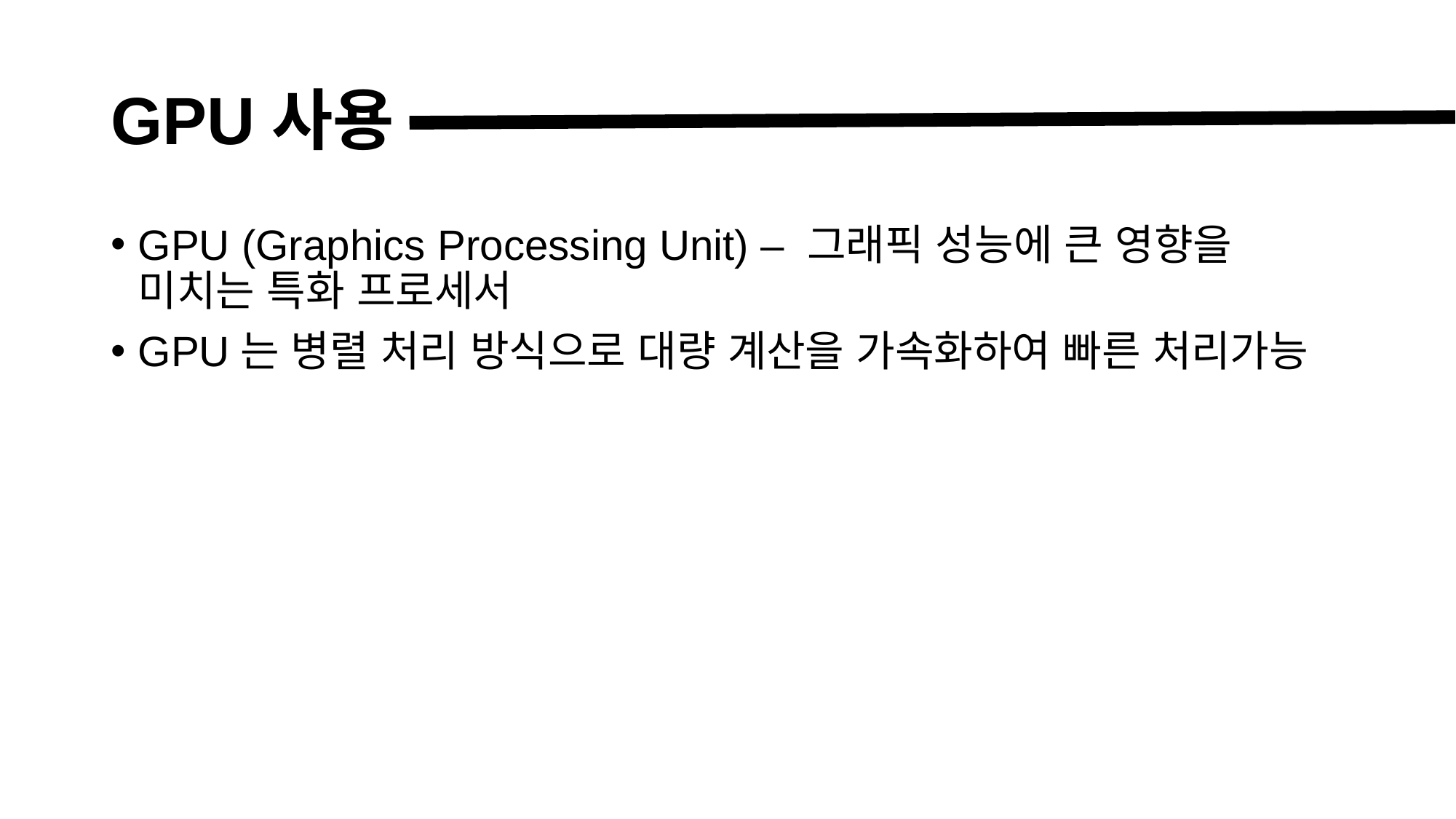

# GPU사용
GPU (Graphics Processing Unit) – 그래픽 성능에 큰 영향을 미치는 특화 프로세서
GPU는 병렬 처리 방식으로 대량 계산을 가속화하여 빠른 처리가능